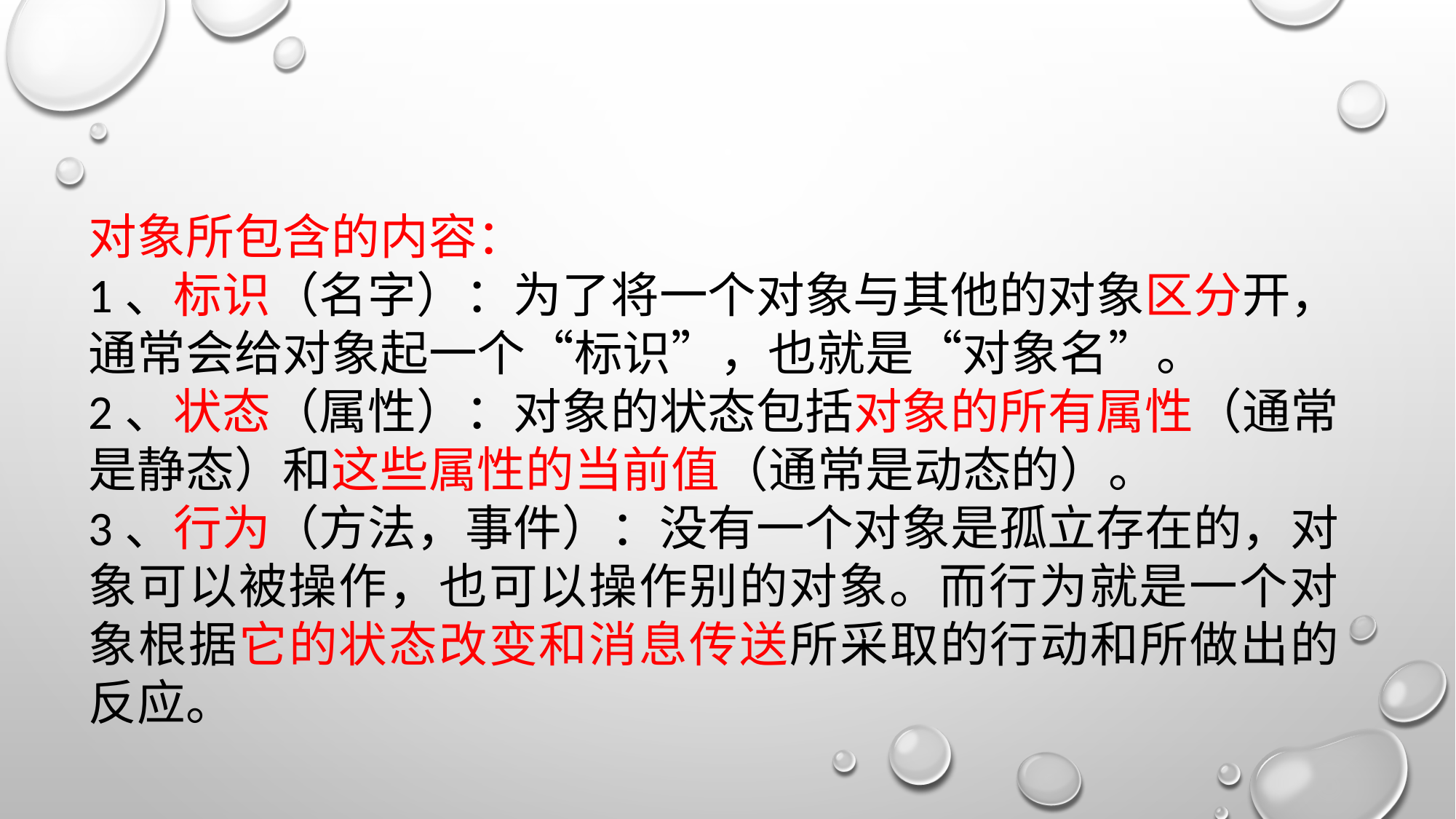

对象所包含的内容：
1、标识（名字）：为了将一个对象与其他的对象区分开，通常会给对象起一个“标识”，也就是“对象名”。
2、状态（属性）：对象的状态包括对象的所有属性（通常是静态）和这些属性的当前值（通常是动态的）。
3、行为（方法，事件）：没有一个对象是孤立存在的，对象可以被操作，也可以操作别的对象。而行为就是一个对象根据它的状态改变和消息传送所采取的行动和所做出的反应。